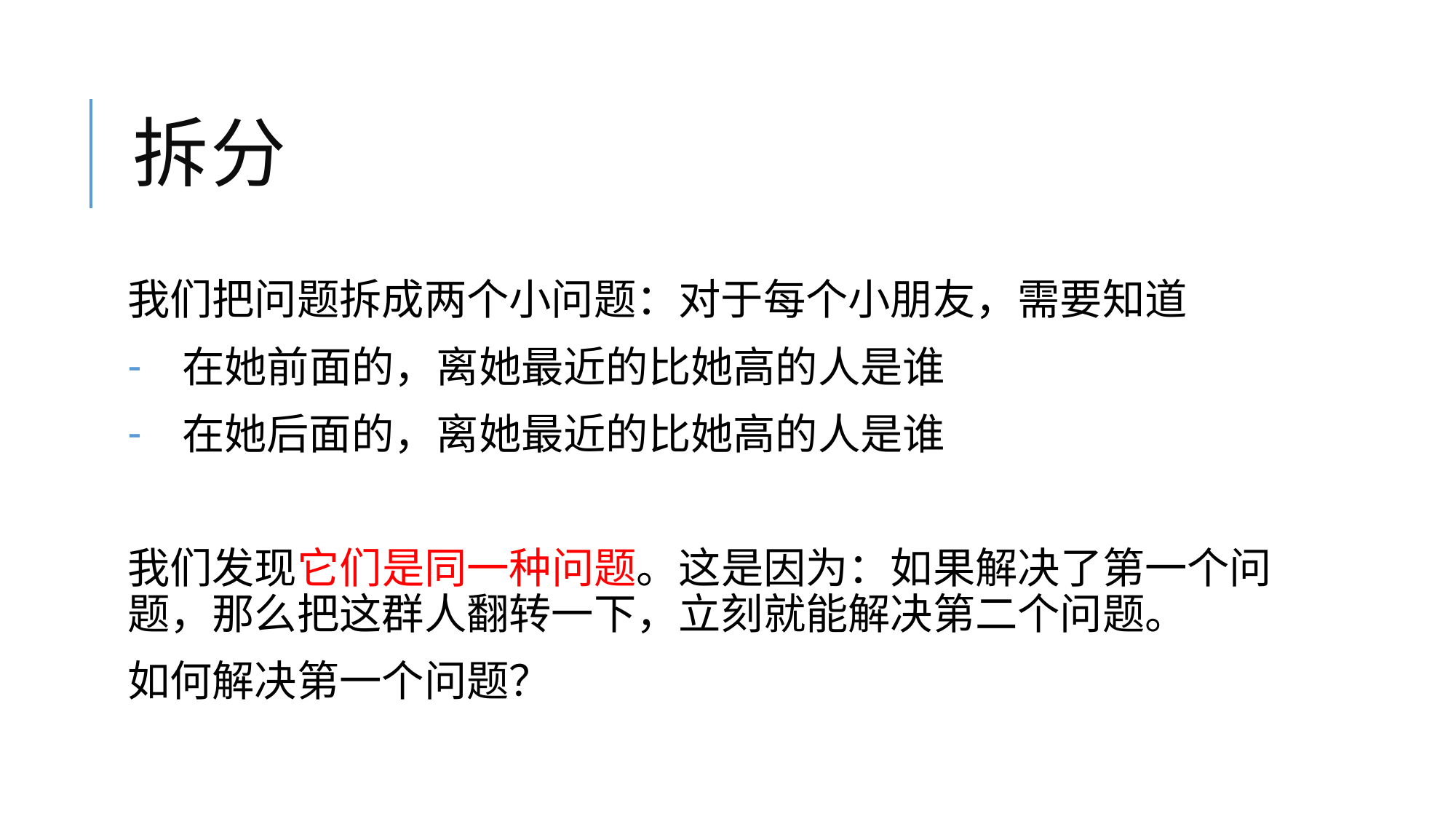

# 拆分
我们把问题拆成两个小问题：对于每个小朋友，需要知道
在她前面的，离她最近的比她高的人是谁
在她后面的，离她最近的比她高的人是谁

我们发现它们是同一种问题。这是因为：如果解决了第一个问题，那么把这群人翻转一下，立刻就能解决第二个问题。
如何解决第一个问题？